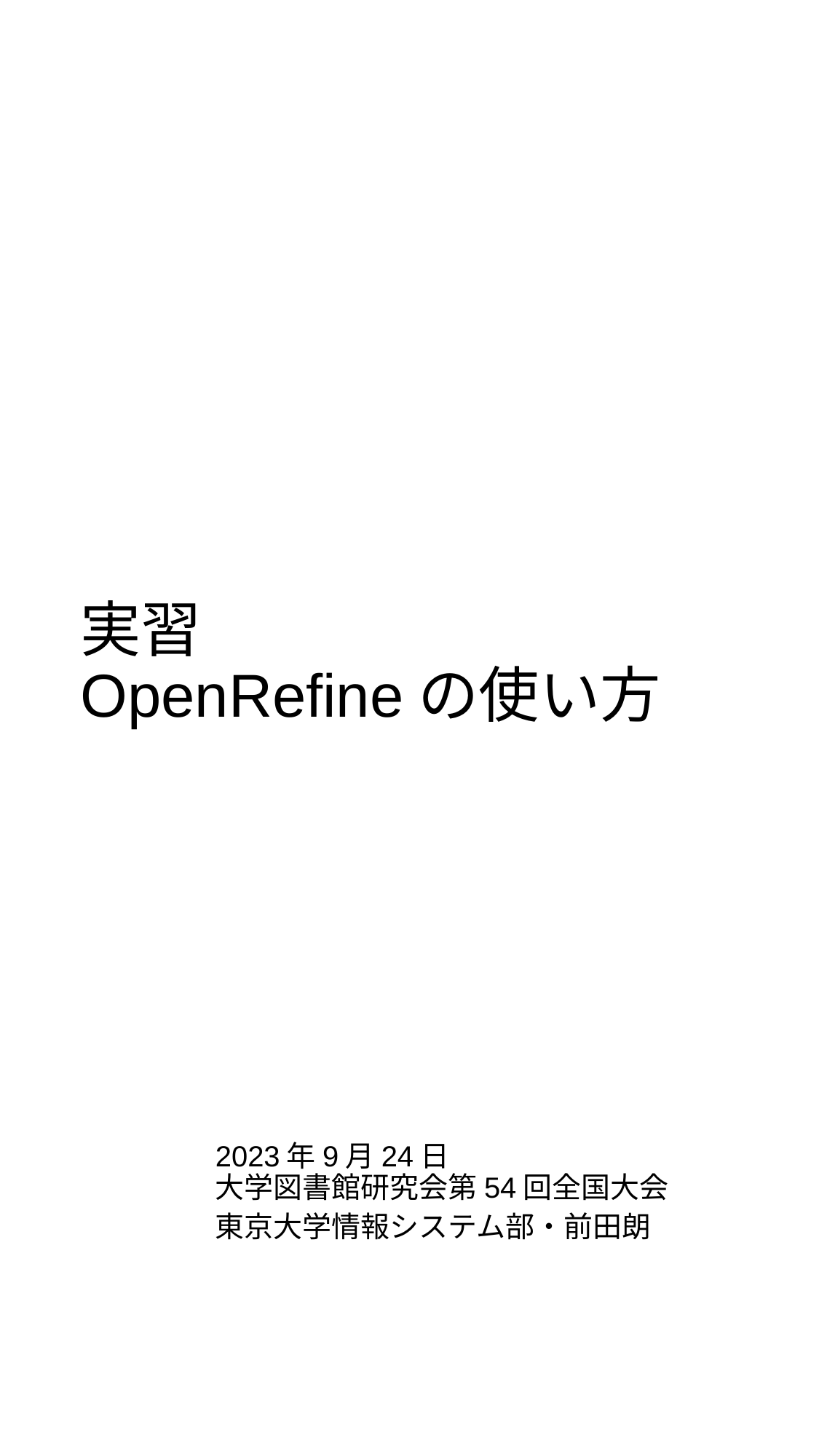

# 実習 OpenRefineの使い方
2023年9月24日
大学図書館研究会第54回全国大会
東京大学情報システム部・前田朗